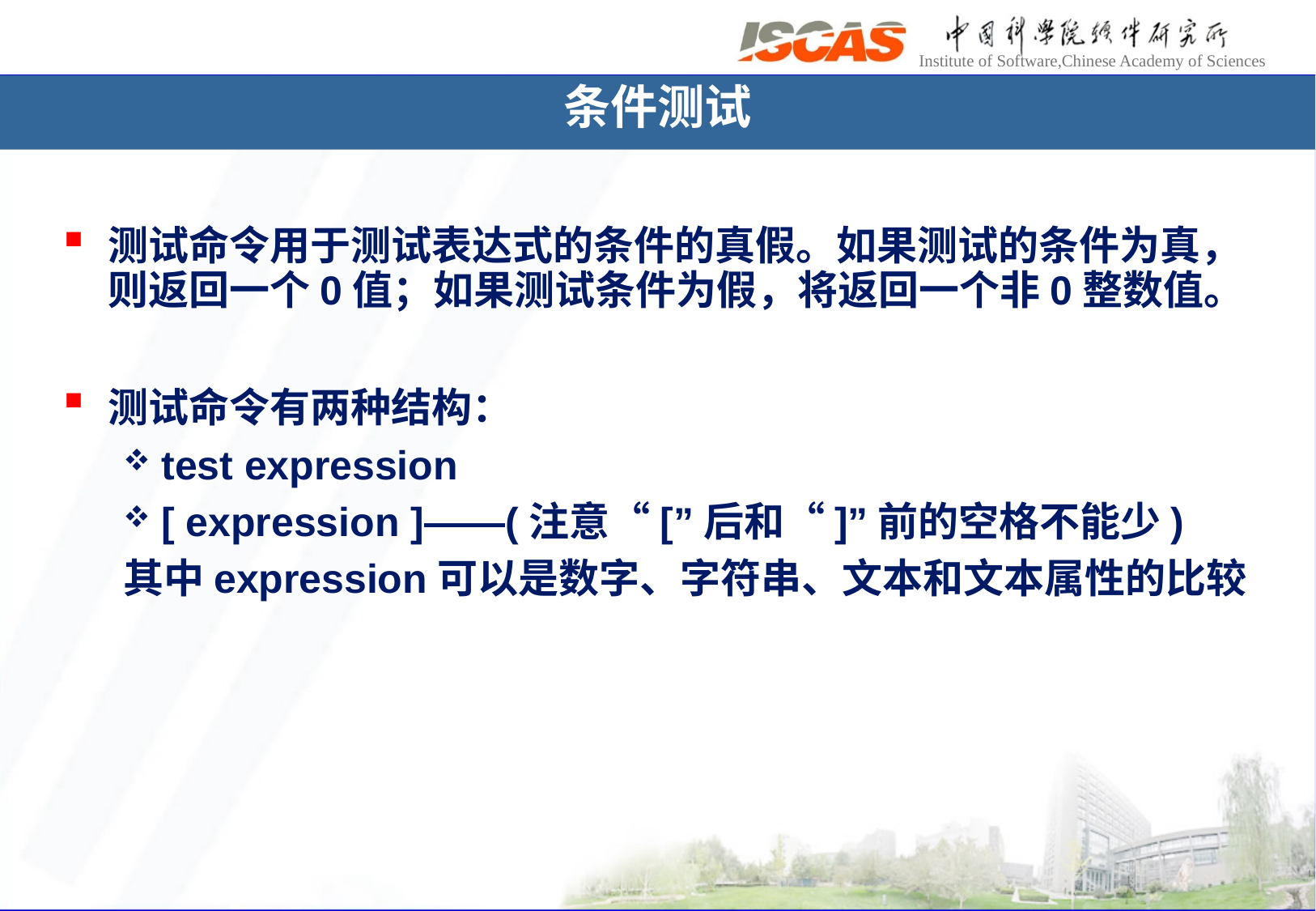

# 条件测试

测试命令用于测试表达式的条件的真假。如果测试的条件为真，则返回一个0值；如果测试条件为假，将返回一个非0整数值。

测试命令有两种结构：
test expression
[ expression ]——(注意“[”后和“]”前的空格不能少)
其中expression可以是数字、字符串、文本和文本属性的比较